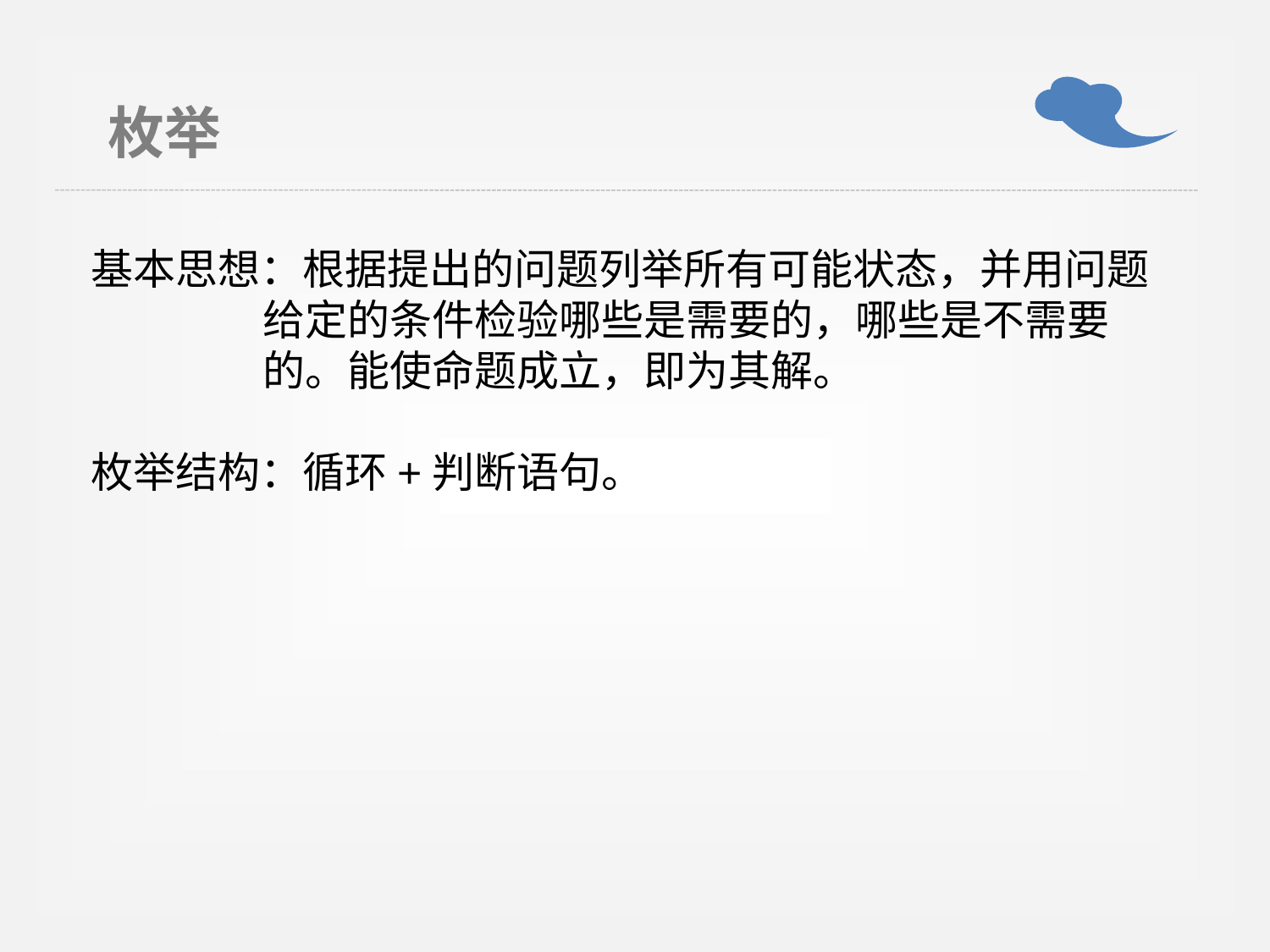

枚举

基本思想：根据提出的问题列举所有可能状态，并用问题
                 给定的条件检验哪些是需要的，哪些是不需要
                 的。能使命题成立，即为其解。

枚举结构：循环+判断语句。